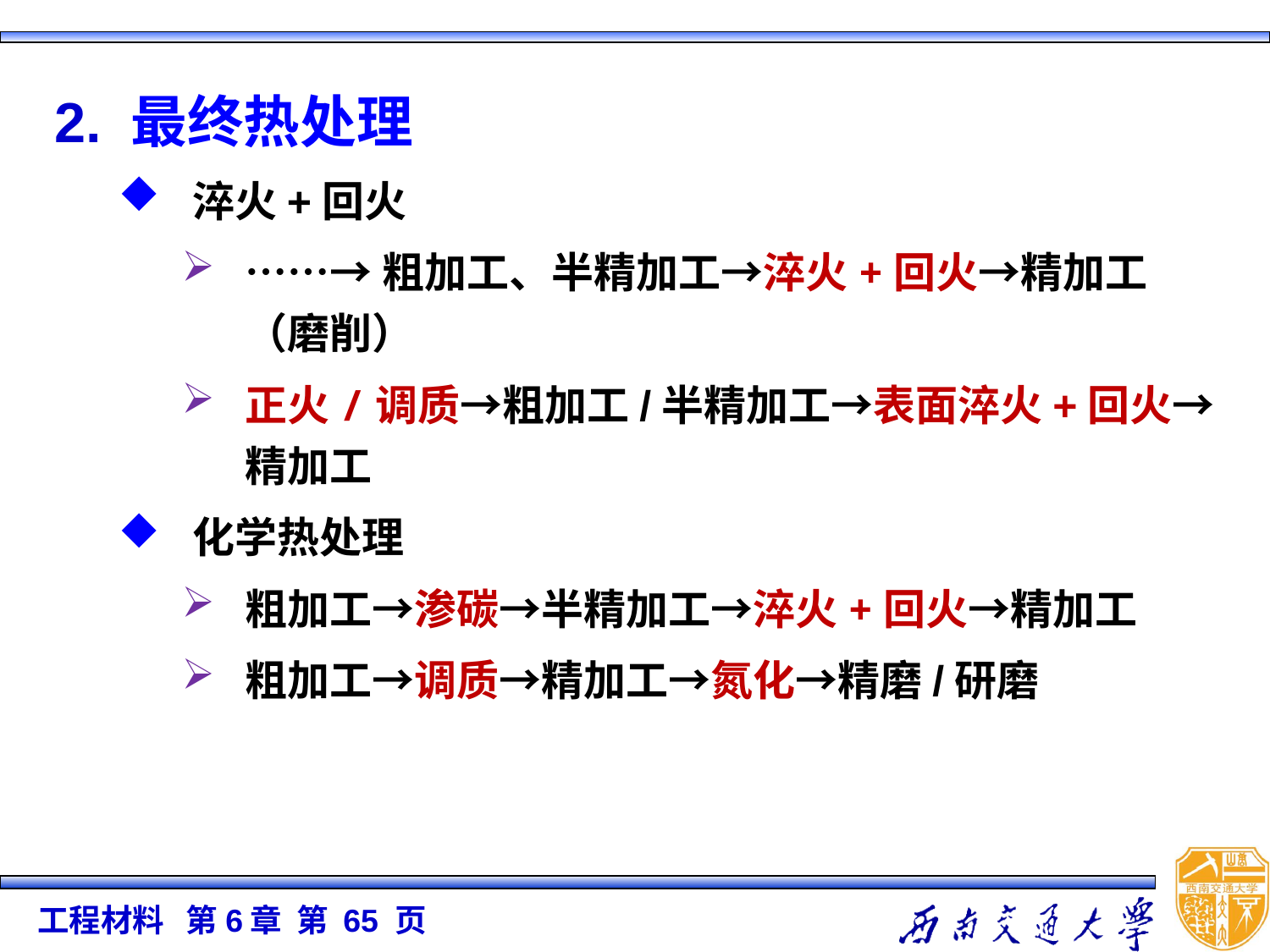

2. 最终热处理
淬火+回火
……→粗加工、半精加工→淬火+回火→精加工（磨削）
正火/调质→粗加工/半精加工→表面淬火+回火→精加工
化学热处理
粗加工→渗碳→半精加工→淬火+回火→精加工
粗加工→调质→精加工→氮化→精磨/研磨